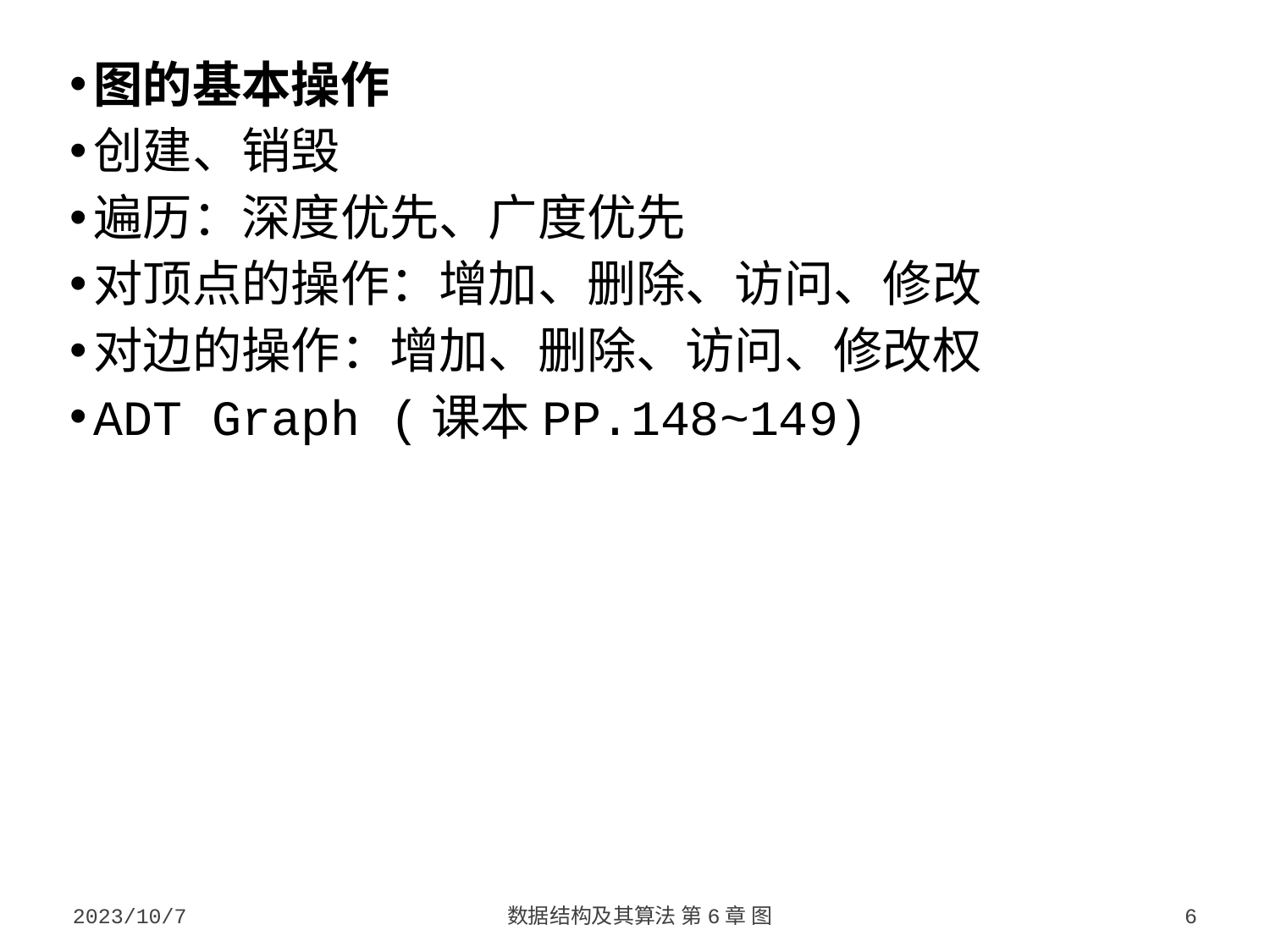

图的基本操作
创建、销毁
遍历：深度优先、广度优先
对顶点的操作：增加、删除、访问、修改
对边的操作：增加、删除、访问、修改权
ADT Graph (课本PP.148~149)
2023/10/7
数据结构及其算法 第6章 图
6